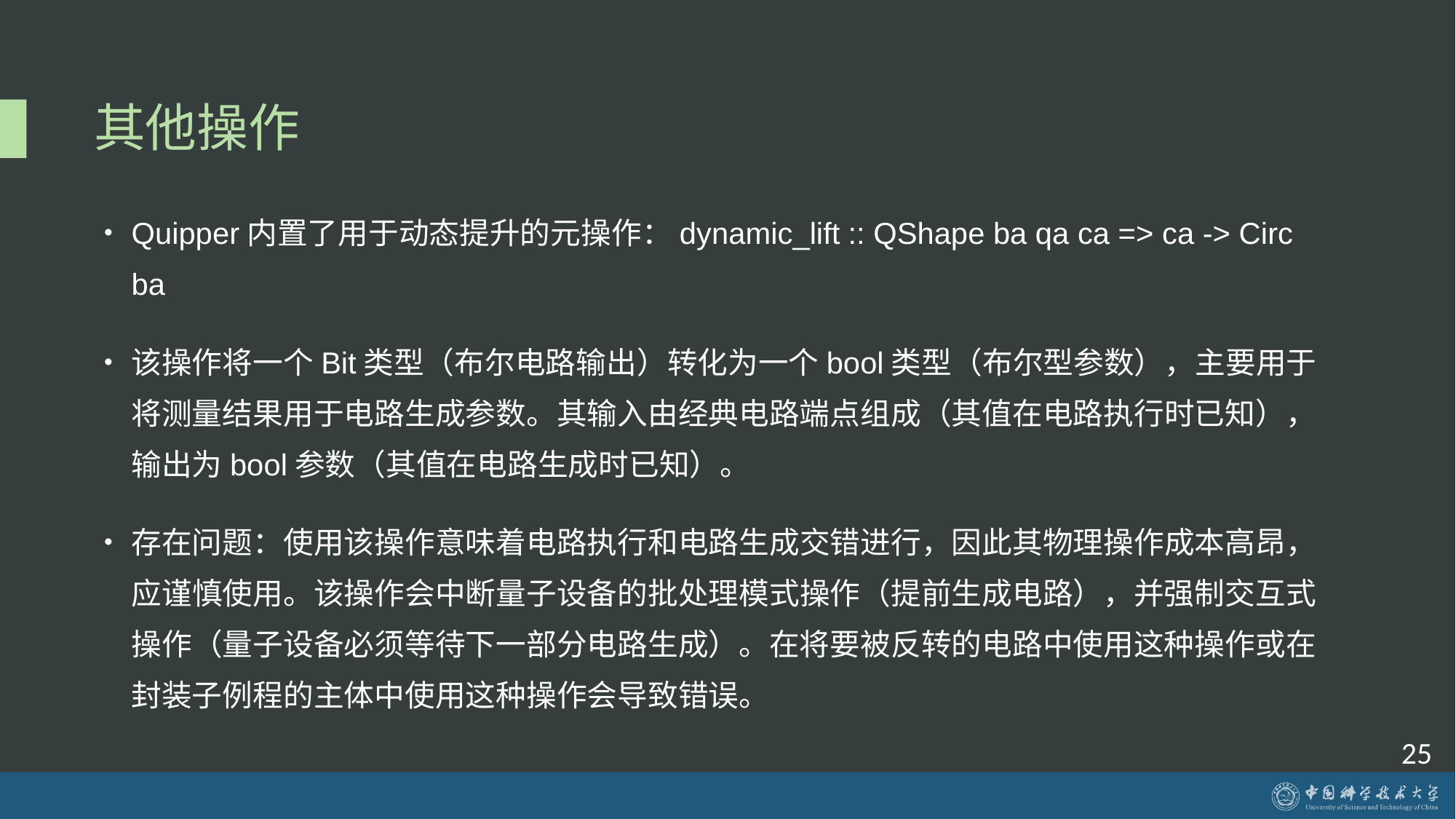

# 其他操作
Quipper内置了用于动态提升的元操作：dynamic_lift :: QShape ba qa ca => ca -> Circ ba
该操作将一个Bit类型（布尔电路输出）转化为一个bool类型（布尔型参数），主要用于将测量结果用于电路生成参数。其输入由经典电路端点组成（其值在电路执行时已知），输出为bool参数（其值在电路生成时已知）。
存在问题：使用该操作意味着电路执行和电路生成交错进行，因此其物理操作成本高昂，应谨慎使用。该操作会中断量子设备的批处理模式操作（提前生成电路），并强制交互式操作（量子设备必须等待下一部分电路生成）。在将要被反转的电路中使用这种操作或在封装子例程的主体中使用这种操作会导致错误。

25